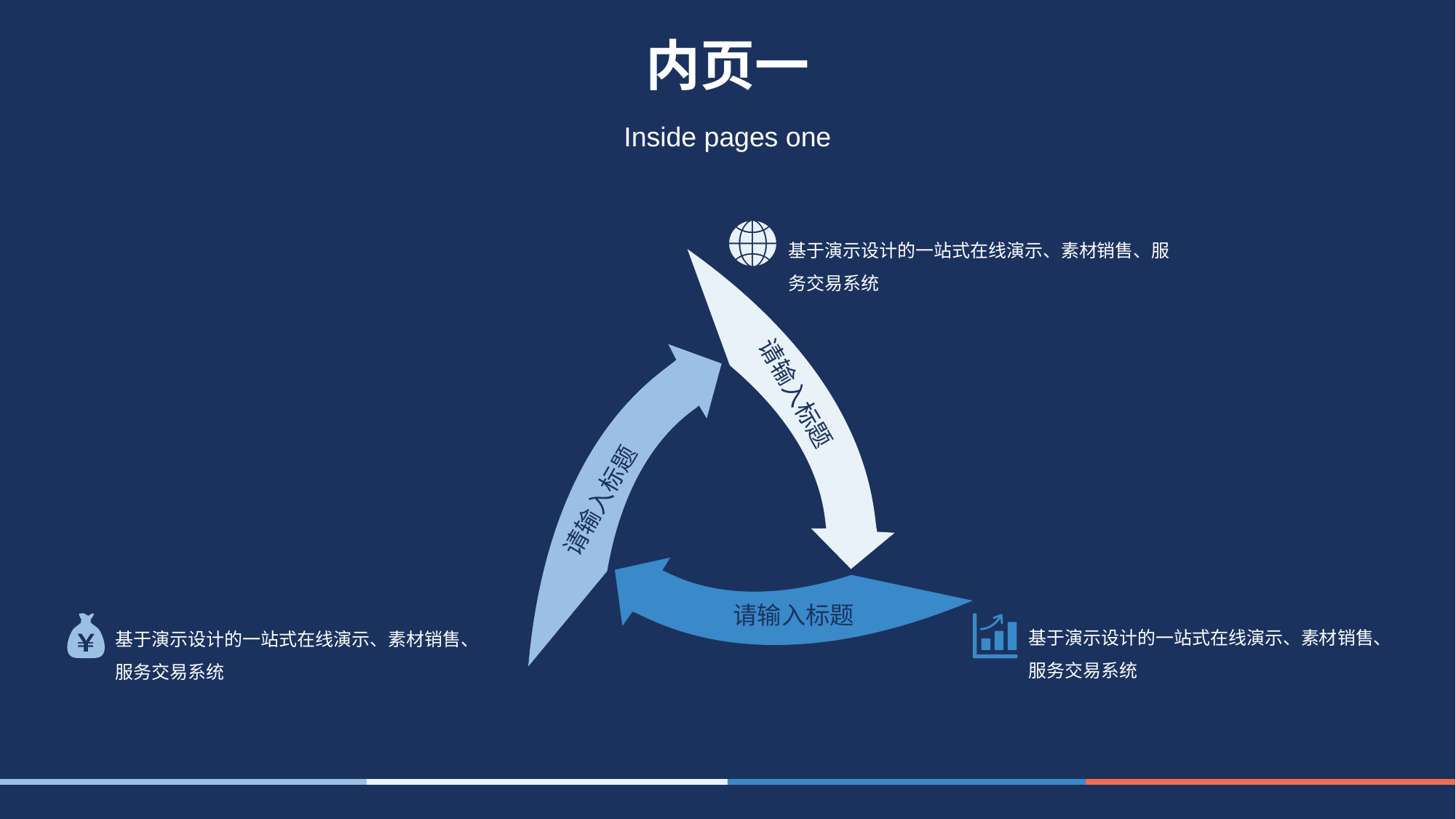

内页一
Inside pages one
请输入标题
请输入标题
请输入标题

基于演示设计的一站式在线演示、素材销售、服务交易系统
基于演示设计的一站式在线演示、素材销售、服务交易系统
基于演示设计的一站式在线演示、素材销售、服务交易系统